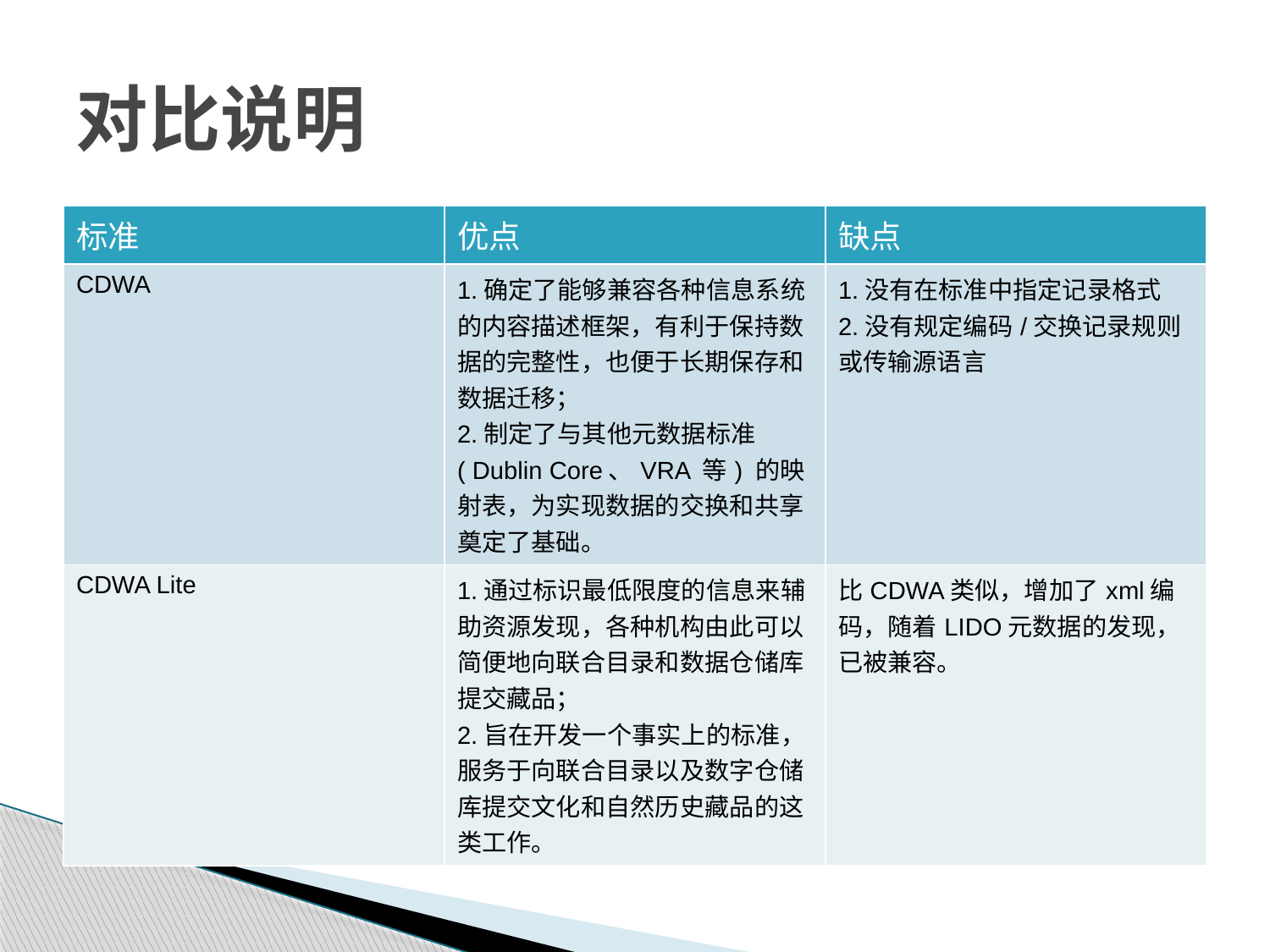

# 对比说明
| 标准 | 优点 | 缺点 |
| --- | --- | --- |
| CDWA | 1.确定了能够兼容各种信息系统的内容描述框架，有利于保持数据的完整性，也便于长期保存和数据迁移； 2.制定了与其他元数据标准( Dublin Core、VRA 等) 的映射表，为实现数据的交换和共享奠定了基础。 | 1.没有在标准中指定记录格式 2.没有规定编码/交换记录规则或传输源语言 |
| CDWA Lite | 1.通过标识最低限度的信息来辅助资源发现，各种机构由此可以简便地向联合目录和数据仓储库提交藏品； 2.旨在开发一个事实上的标准，服务于向联合目录以及数字仓储库提交文化和自然历史藏品的这类工作。 | 比CDWA类似，增加了xml编码，随着LIDO元数据的发现，已被兼容。 |